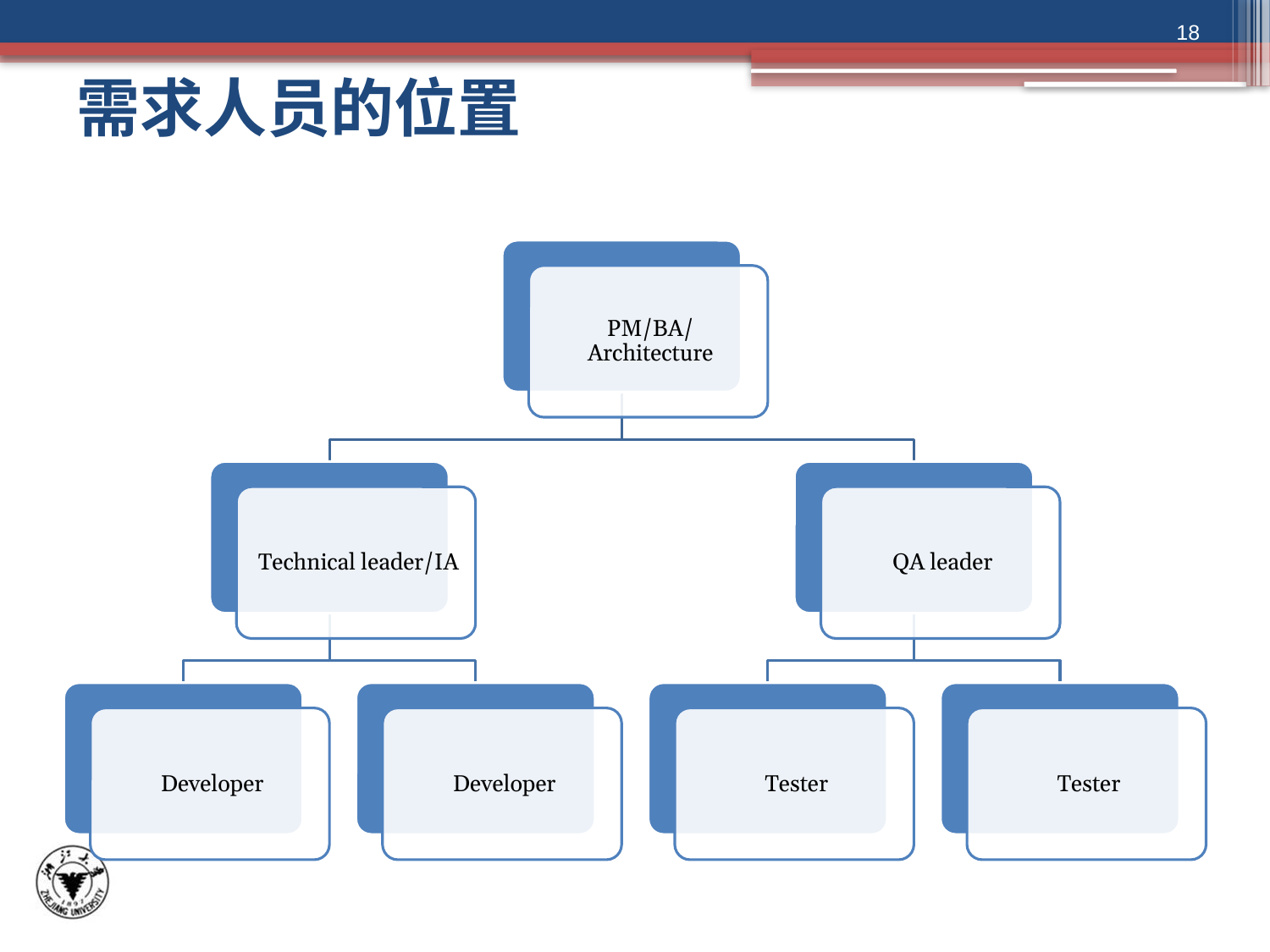

18
# 需求人员的位置
PM/BA/Architecture
Technical leader/IA
Developer
Developer
QA leader
Tester
Tester